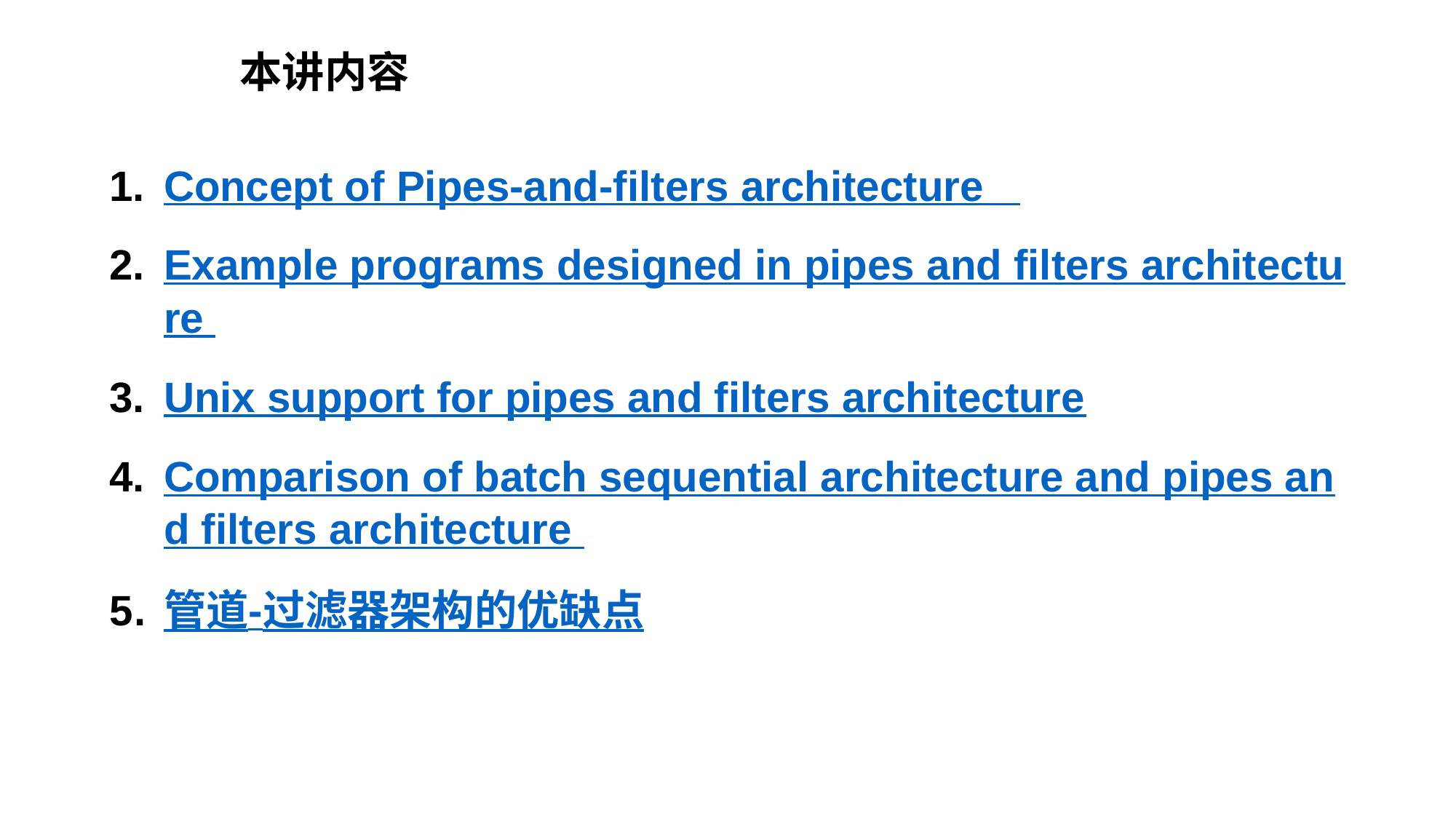

本讲内容
Concept of Pipes-and-filters architecture
Example programs designed in pipes and filters architecture
Unix support for pipes and filters architecture
Comparison of batch sequential architecture and pipes and filters architecture
管道-过滤器架构的优缺点